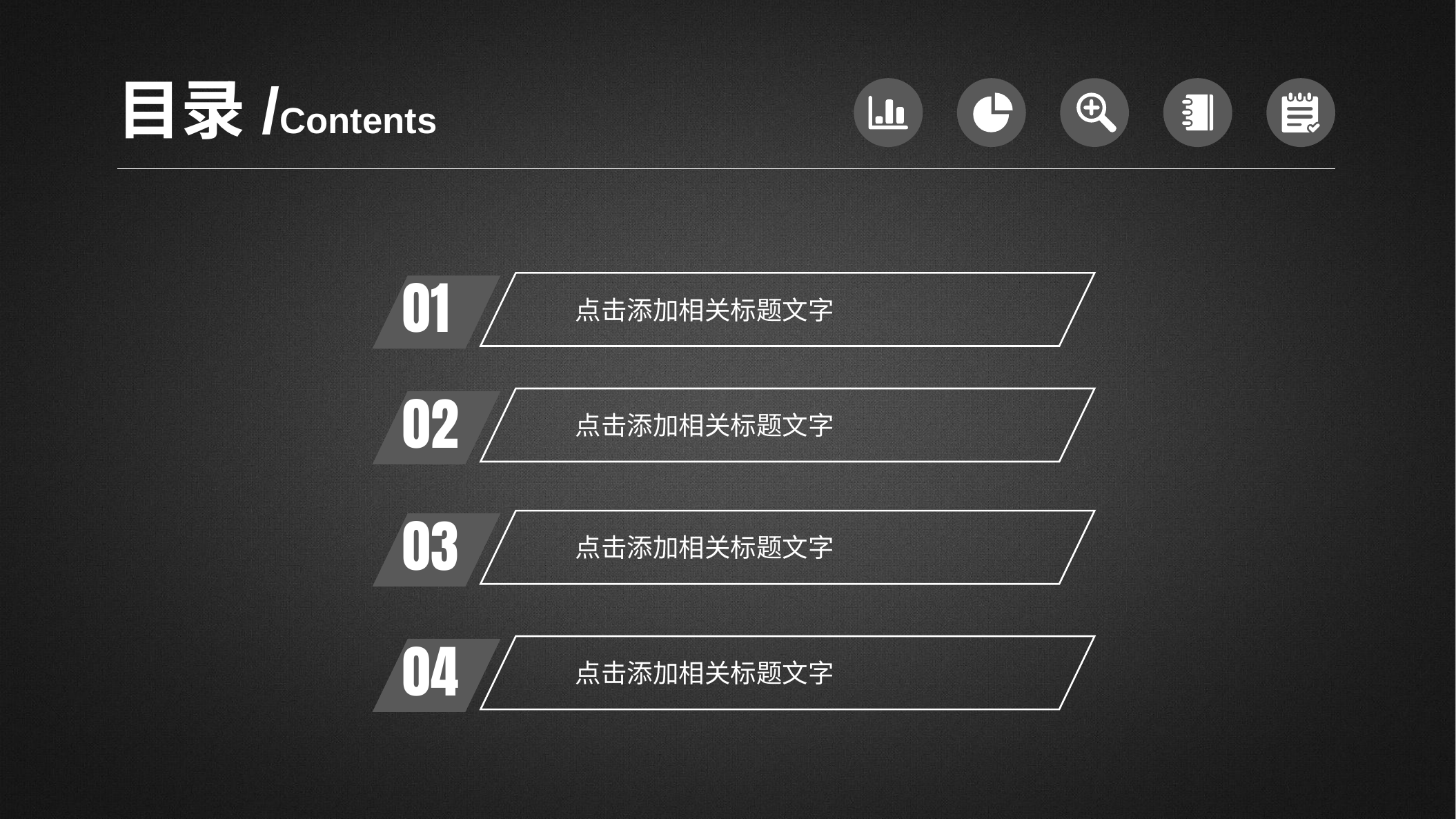

目录/Contents

01

点击添加相关标题文字
02

点击添加相关标题文字
03

点击添加相关标题文字
04

点击添加相关标题文字